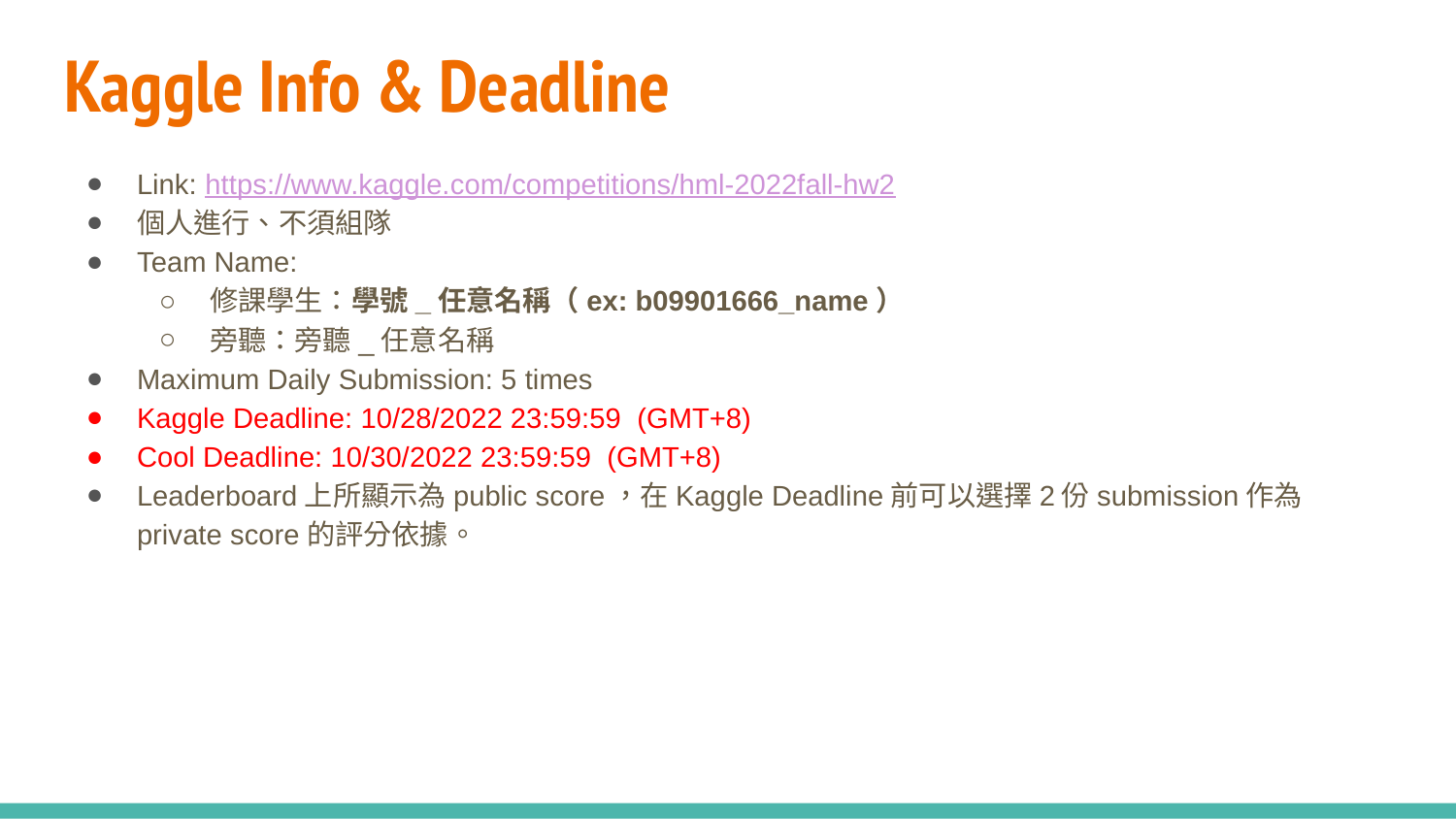

# Kaggle Info & Deadline
Link: https://www.kaggle.com/competitions/hml-2022fall-hw2
個人進行、不須組隊
Team Name:
修課學生：學號_任意名稱（ex: b09901666_name）
旁聽：旁聽_任意名稱
Maximum Daily Submission: 5 times
Kaggle Deadline: 10/28/2022 23:59:59  (GMT+8)
Cool Deadline: 10/30/2022 23:59:59  (GMT+8)
Leaderboard上所顯示為public score，在Kaggle Deadline前可以選擇2份submission作為private score的評分依據。